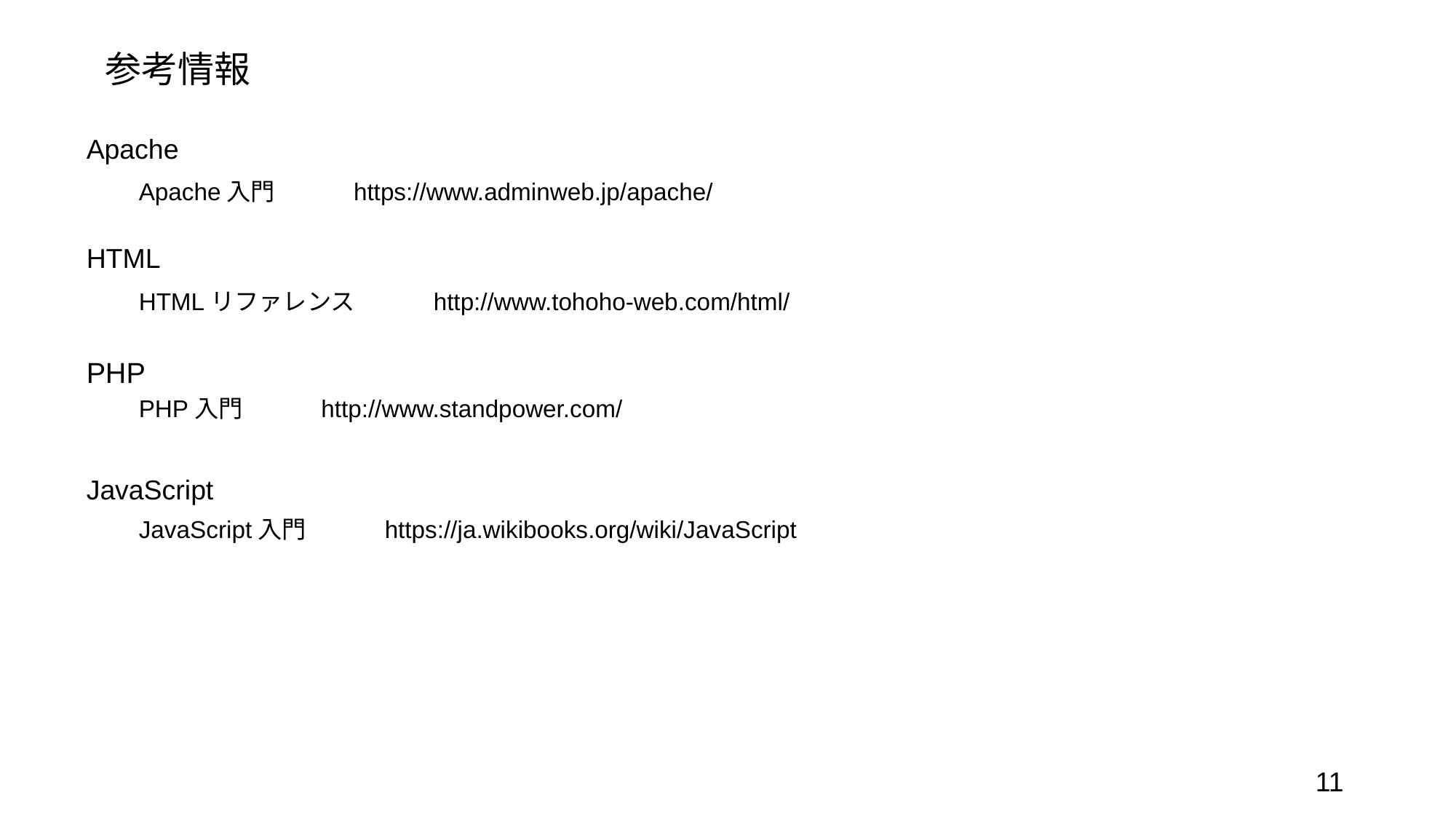

参考情報
Apache
Apache入門　　　https://www.adminweb.jp/apache/
HTML
HTMLリファレンス　　　http://www.tohoho-web.com/html/
PHP
PHP入門　　　http://www.standpower.com/
JavaScript
JavaScript入門　　　https://ja.wikibooks.org/wiki/JavaScript